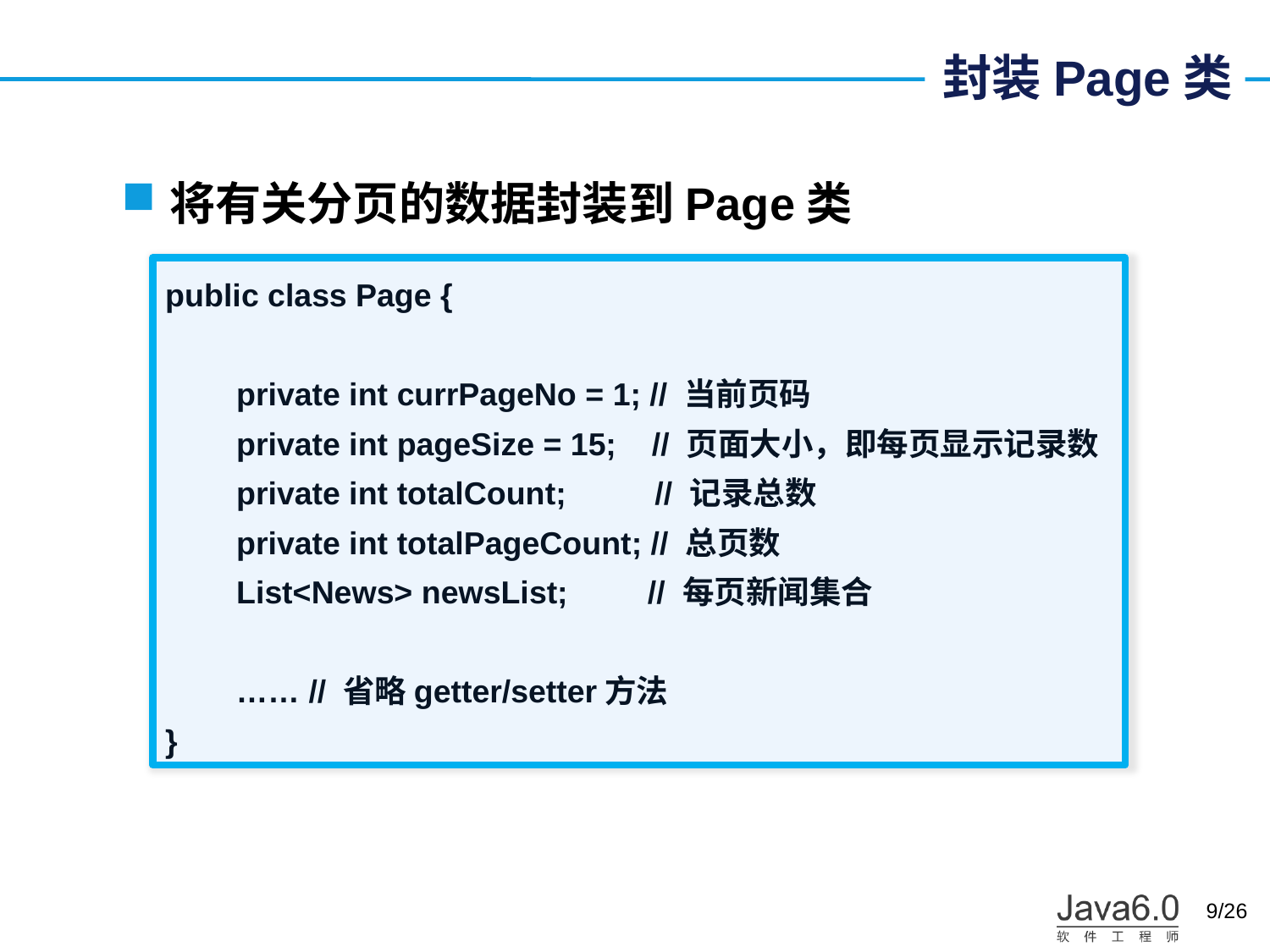

# 封装Page类
将有关分页的数据封装到Page类
public class Page {

        private int currPageNo = 1; // 当前页码
        private int pageSize = 15;    // 页面大小，即每页显示记录数
        private int totalCount;          // 记录总数
        private int totalPageCount; // 总页数
        List<News> newsList;         // 每页新闻集合

        …… // 省略getter/setter方法
}
9/26